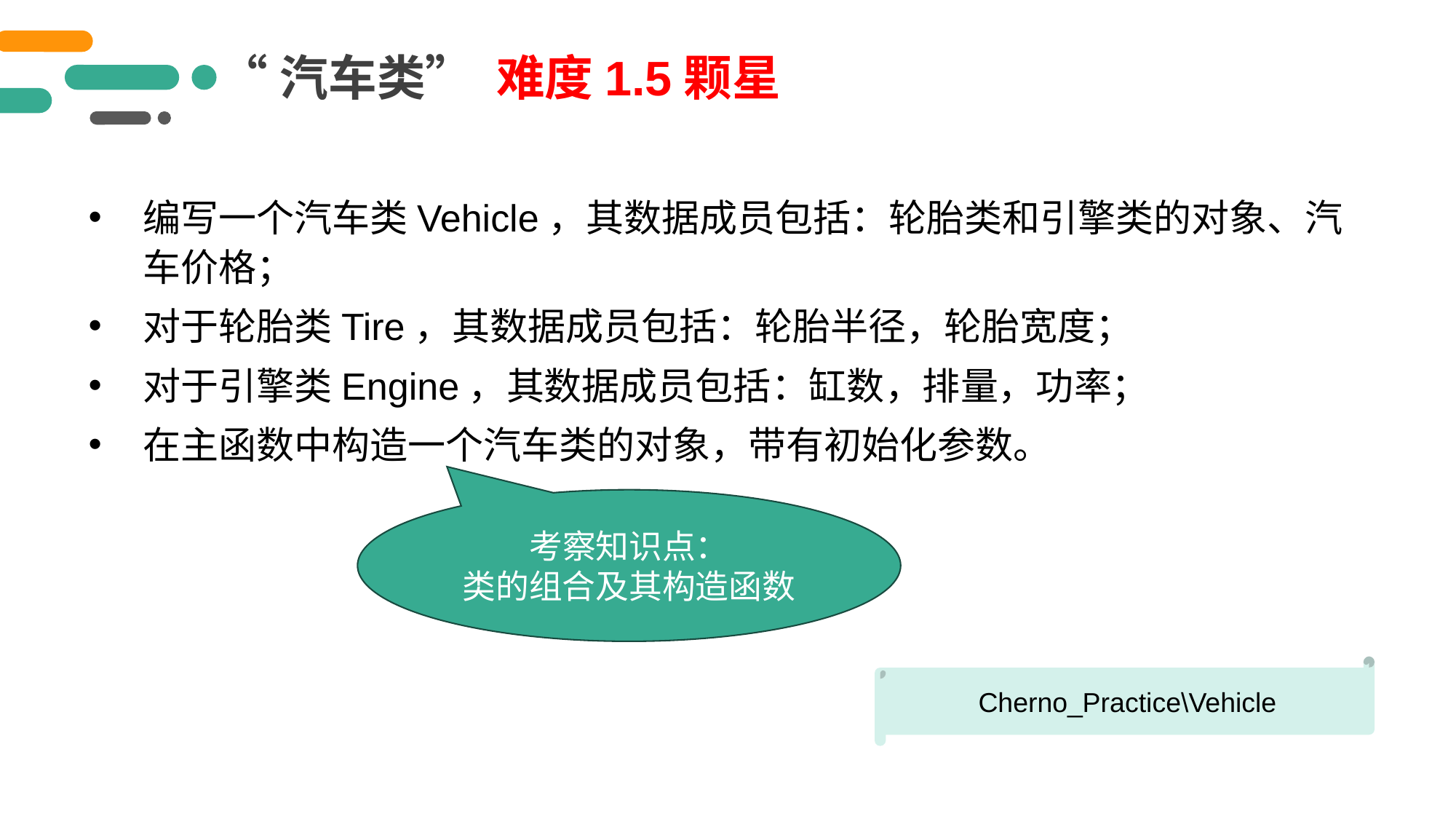

“汽车类”  难度1.5颗星
编写一个汽车类Vehicle，其数据成员包括：轮胎类和引擎类的对象、汽车价格；
对于轮胎类Tire，其数据成员包括：轮胎半径，轮胎宽度；
对于引擎类Engine，其数据成员包括：缸数，排量，功率；
在主函数中构造一个汽车类的对象，带有初始化参数。
考察知识点：
类的组合及其构造函数
Cherno_Practice\Vehicle